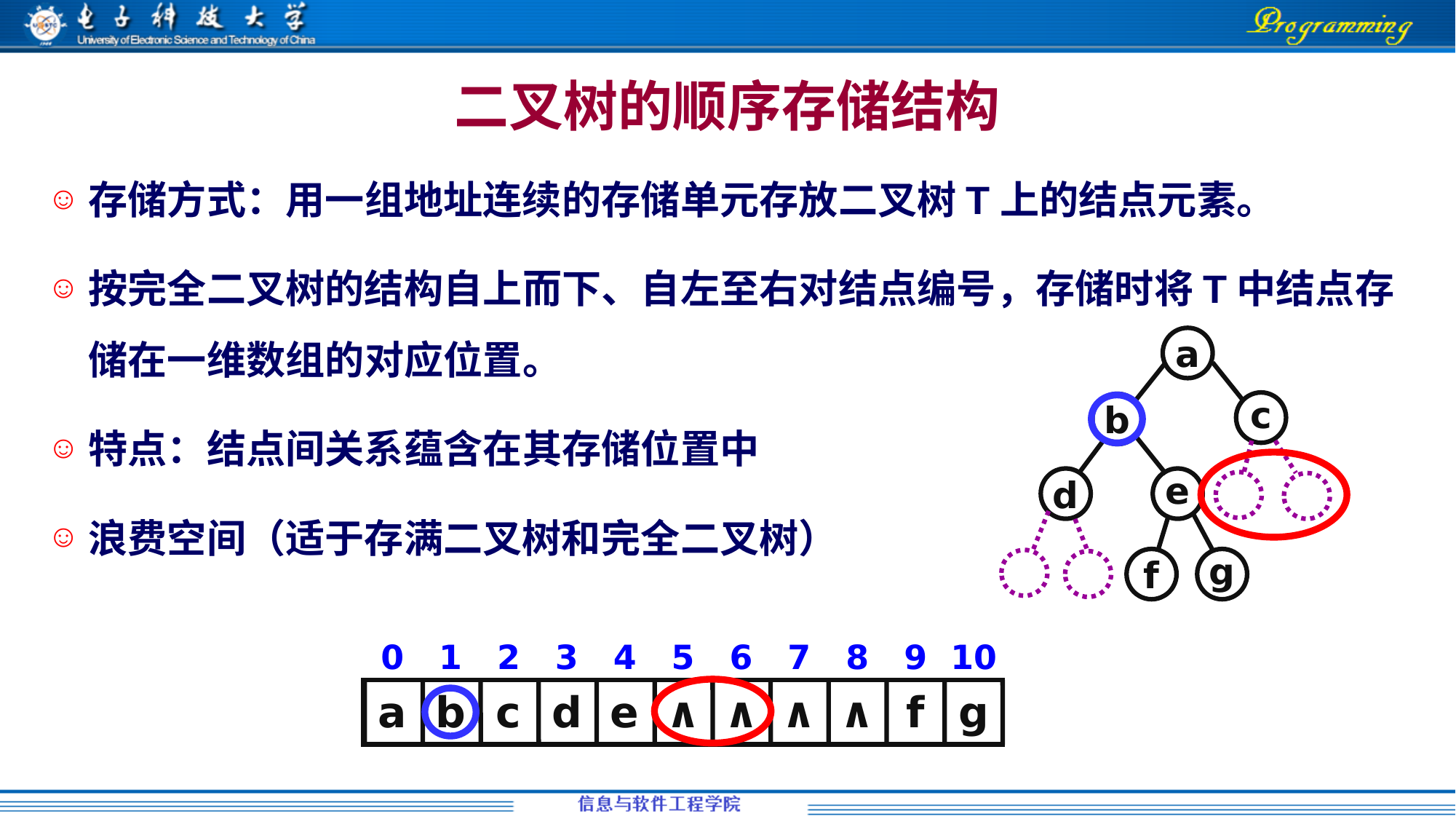

# 二叉树的顺序存储结构
存储方式：用一组地址连续的存储单元存放二叉树T上的结点元素。
按完全二叉树的结构自上而下、自左至右对结点编号，存储时将T中结点存储在一维数组的对应位置。
特点：结点间关系蕴含在其存储位置中
浪费空间（适于存满二叉树和完全二叉树）

a

c
b

d
e

f
g

0
1
2
3
4
5
6
7
8
9
10
a

b
c
d
e
∧
∧
∧
∧
f
g